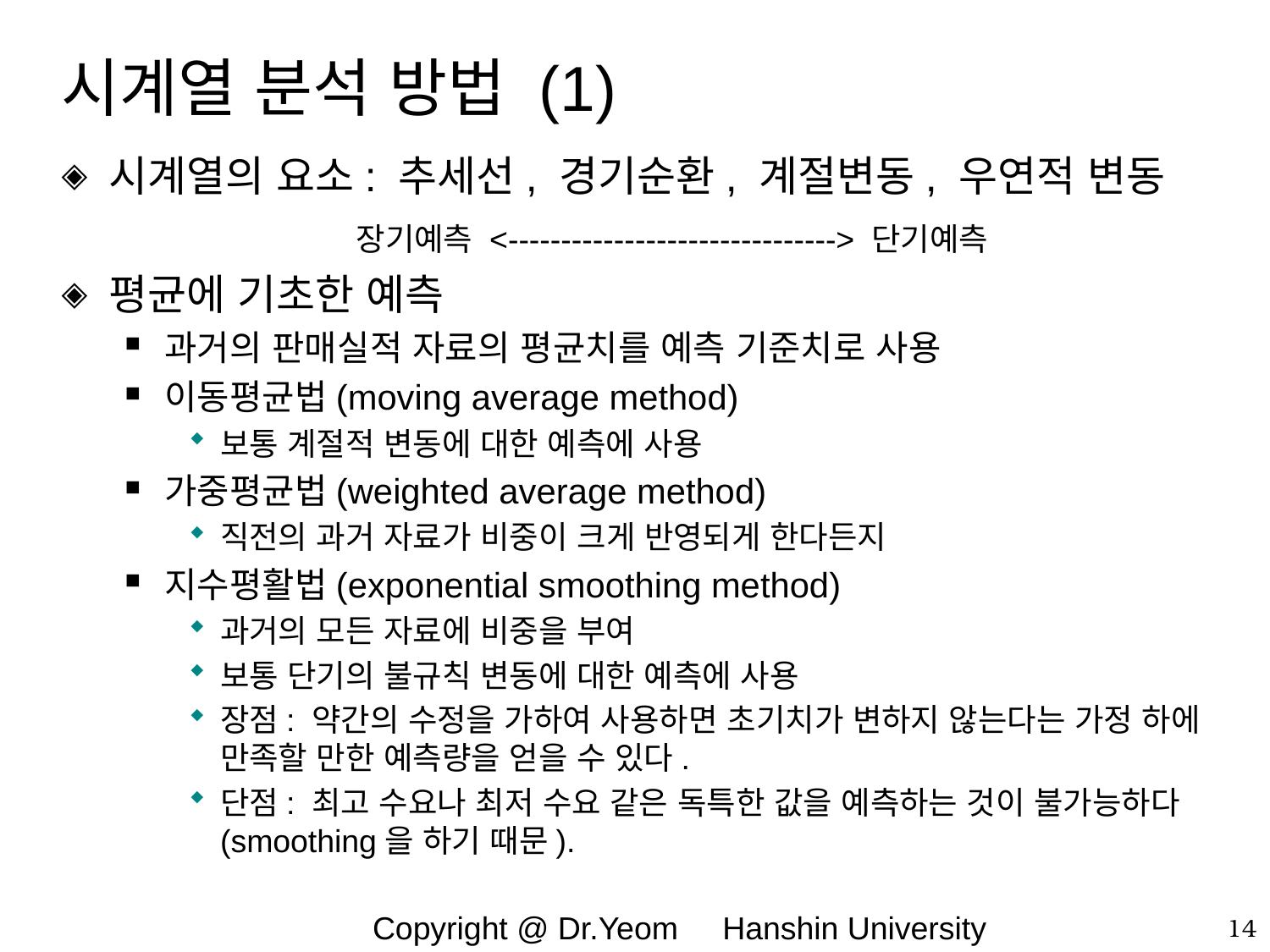

# 시계열 분석 방법 (1)
시계열의 요소: 추세선, 경기순환, 계절변동, 우연적 변동
                        장기예측 <-------------------------------> 단기예측
평균에 기초한 예측
과거의 판매실적 자료의 평균치를 예측 기준치로 사용
이동평균법(moving average method)
보통 계절적 변동에 대한 예측에 사용
가중평균법(weighted average method)
직전의 과거 자료가 비중이 크게 반영되게 한다든지
지수평활법(exponential smoothing method)
과거의 모든 자료에 비중을 부여
보통 단기의 불규칙 변동에 대한 예측에 사용
장점: 약간의 수정을 가하여 사용하면 초기치가 변하지 않는다는 가정 하에 만족할 만한 예측량을 얻을 수 있다.
단점: 최고 수요나 최저 수요 같은 독특한 값을 예측하는 것이 불가능하다  (smoothing을 하기 때문).
14